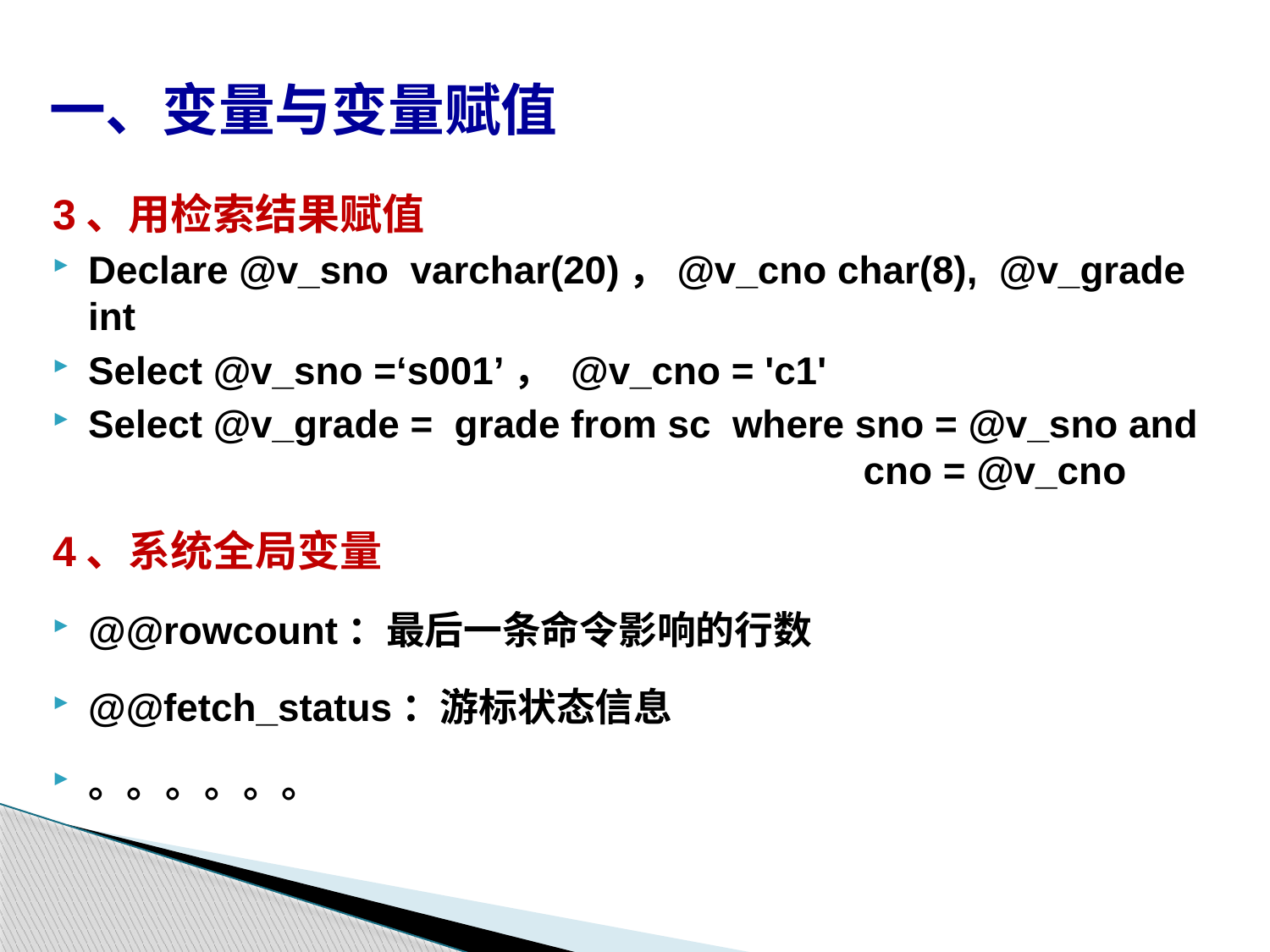

# 一、变量与变量赋值
3、用检索结果赋值
Declare @v_sno  varchar(20)，@v_cno char(8),  @v_grade int
Select @v_sno =‘s001’， @v_cno = 'c1'
Select @v_grade =  grade from sc  where sno = @v_sno and						             cno = @v_cno
4、系统全局变量
@@rowcount：最后一条命令影响的行数
@@fetch_status：游标状态信息
。。。。。。